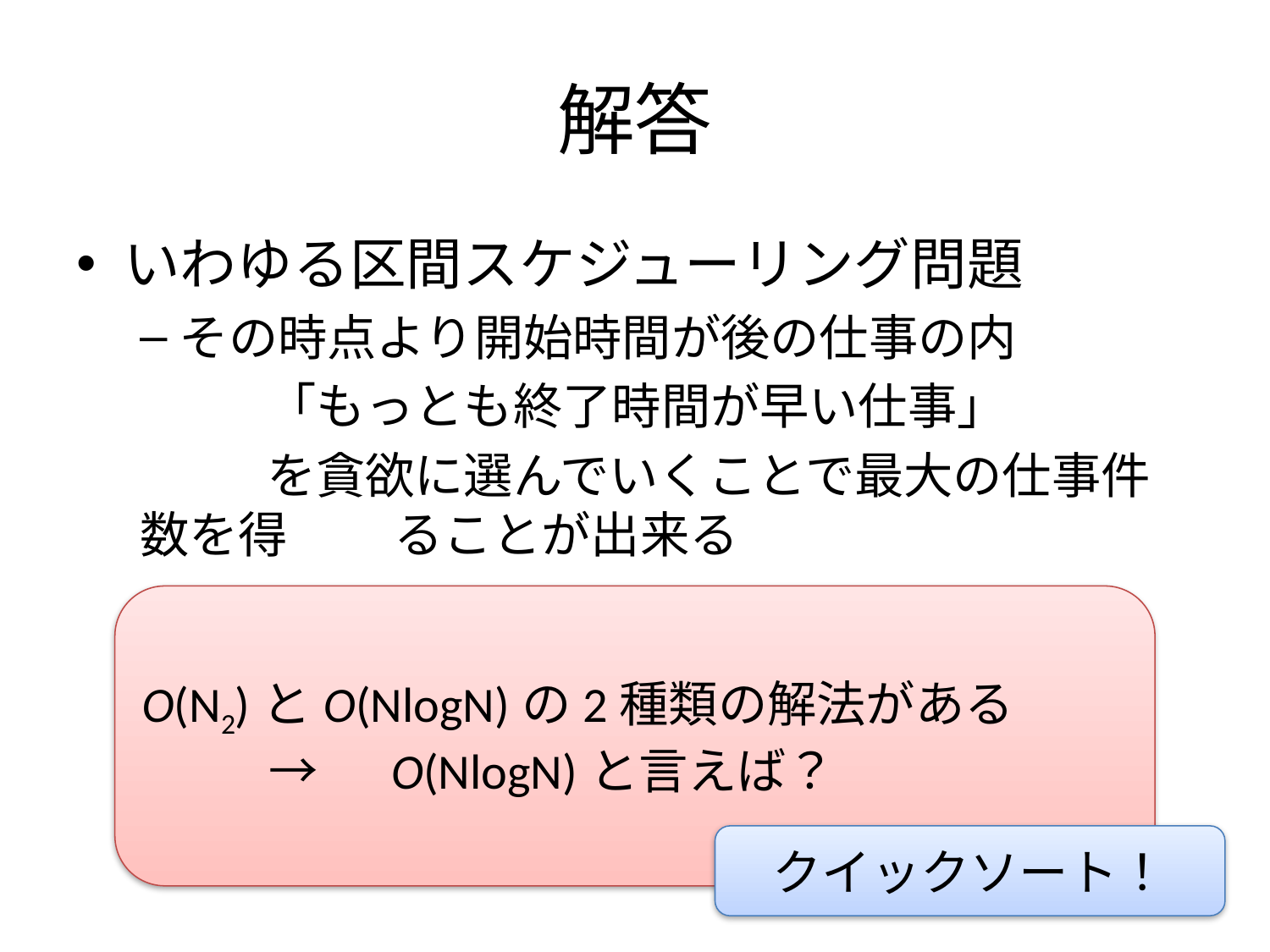

# 解答
いわゆる区間スケジューリング問題
その時点より開始時間が後の仕事の内
　	「もっとも終了時間が早い仕事」
	を貪欲に選んでいくことで最大の仕事件数を得	ることが出来る
O(N2)とO(NlogN)の2種類の解法がある
	→　O(NlogN)と言えば？
クイックソート！